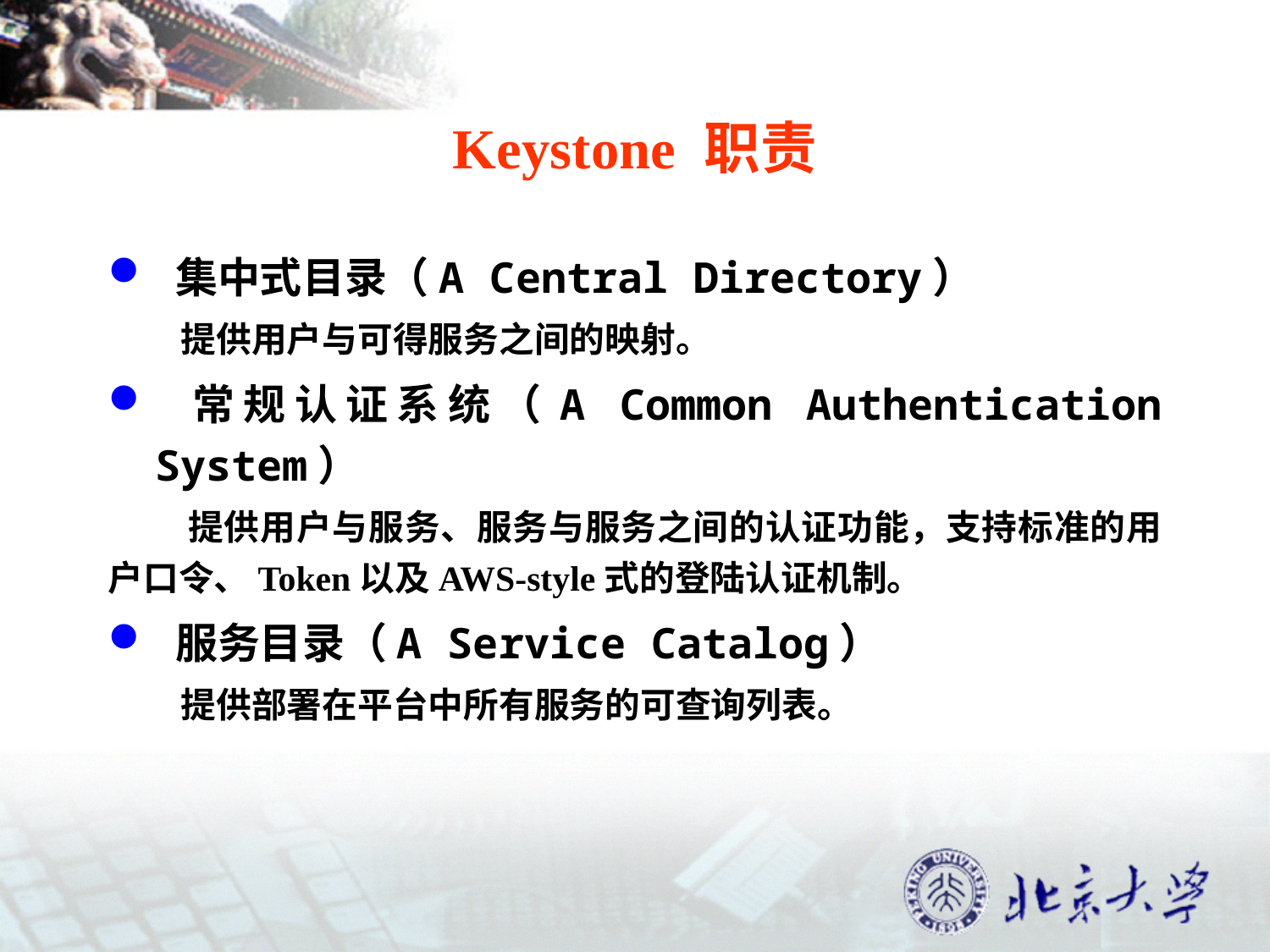

# Keystone 职责
 集中式目录（A Central Directory）
        提供用户与可得服务之间的映射。
 常规认证系统（A Common Authentication System）
        提供用户与服务、服务与服务之间的认证功能，支持标准的用户口令、Token以及AWS-style式的登陆认证机制。
 服务目录（A Service Catalog）
        提供部署在平台中所有服务的可查询列表。